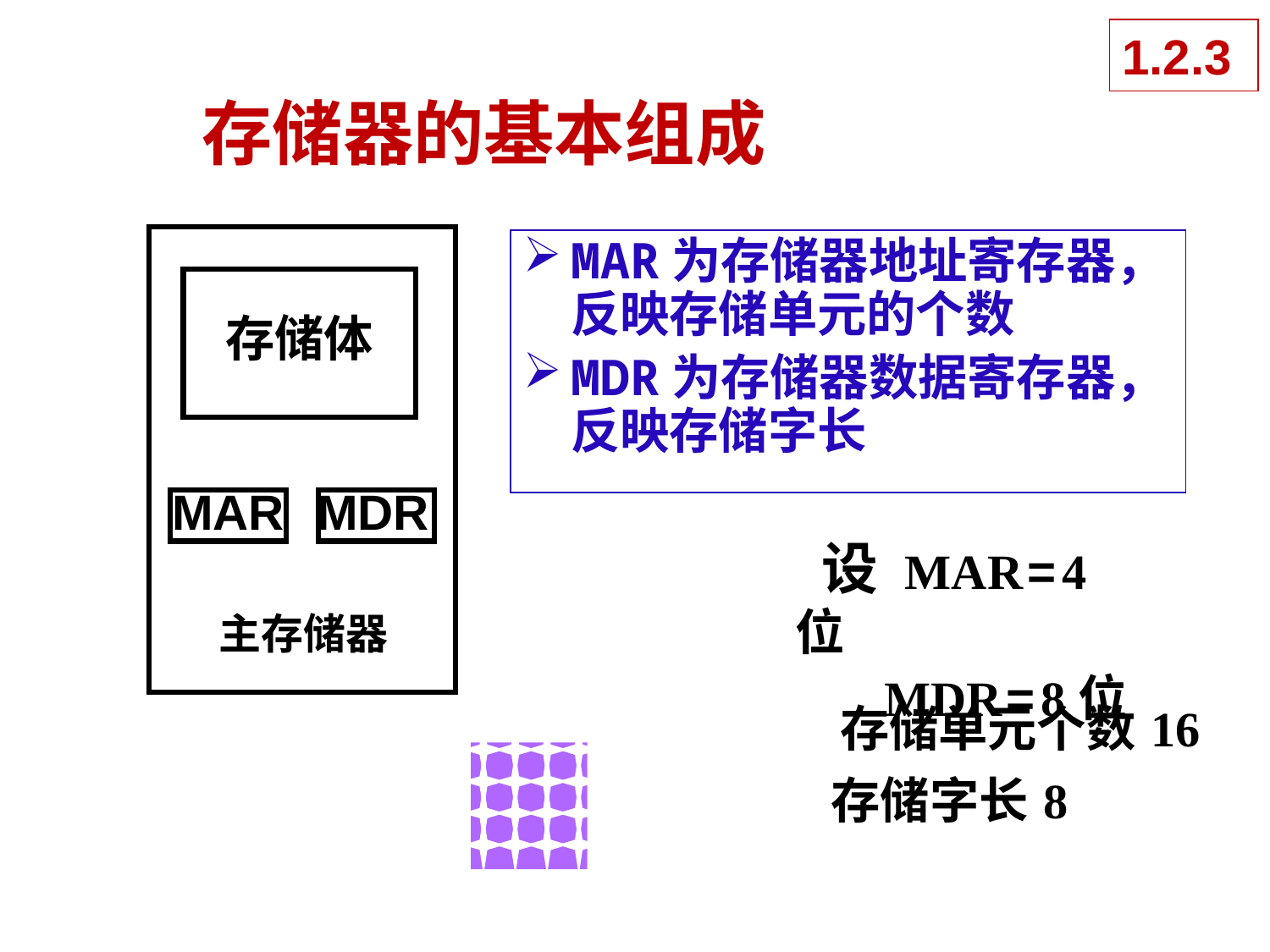

1.2.3
# 存储器的基本组成

存储体
MAR
MDR

主存储器
MAR为存储器地址寄存器，反映存储单元的个数
MDR为存储器数据寄存器，反映存储字长
 设 MAR = 4 位
         MDR = 8 位

存储字长 8
 存储单元个数 16